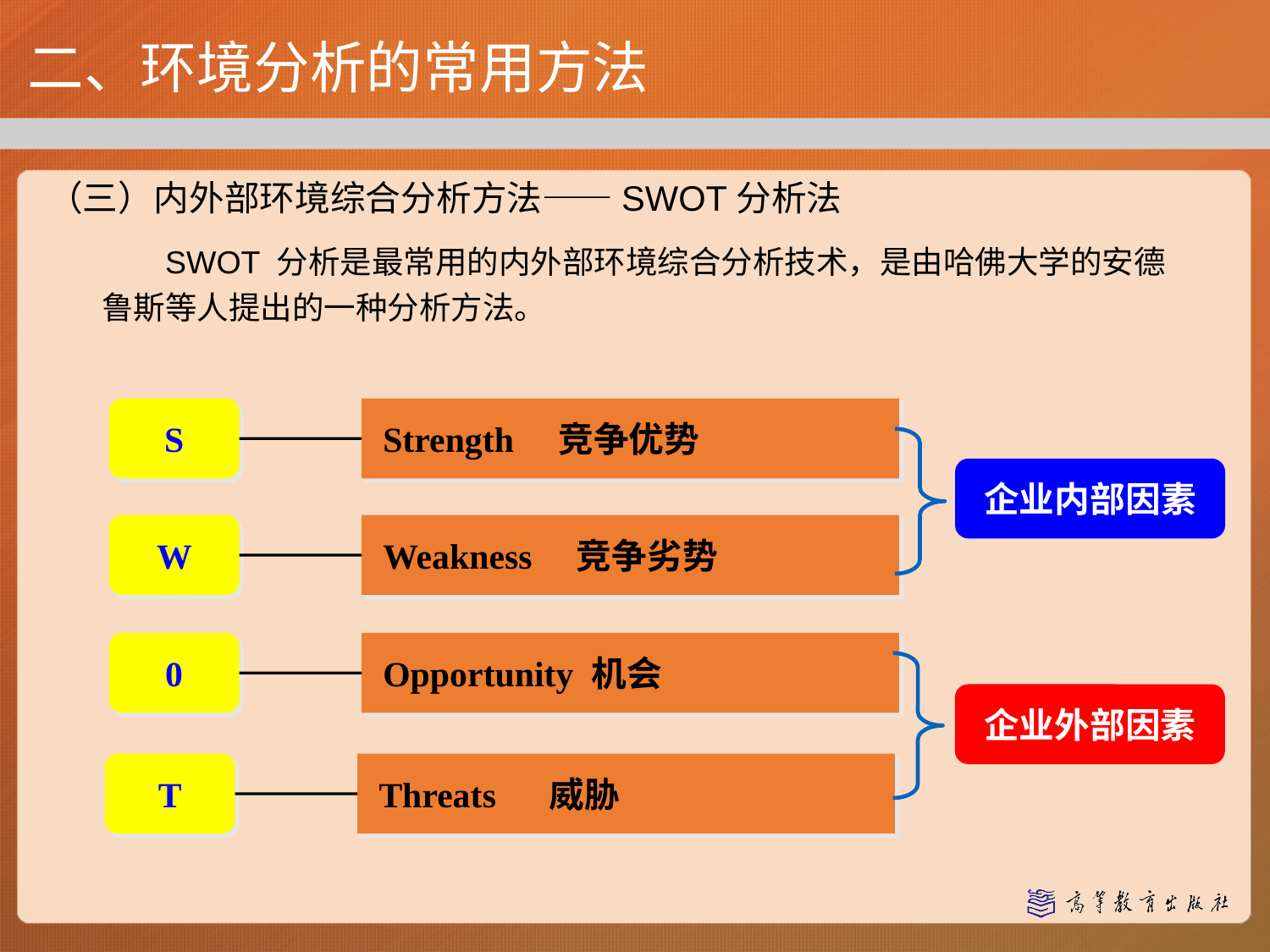

二、环境分析的常用方法
（三）内外部环境综合分析方法——SWOT分析法
SWOT 分析是最常用的内外部环境综合分析技术，是由哈佛大学的安德鲁斯等人提出的一种分析方法。
S
 Strength    竞争优势

企业内部因素
W
 Weakness    竞争劣势

0
 Opportunity 机会

企业外部因素
T
 Threats     威胁